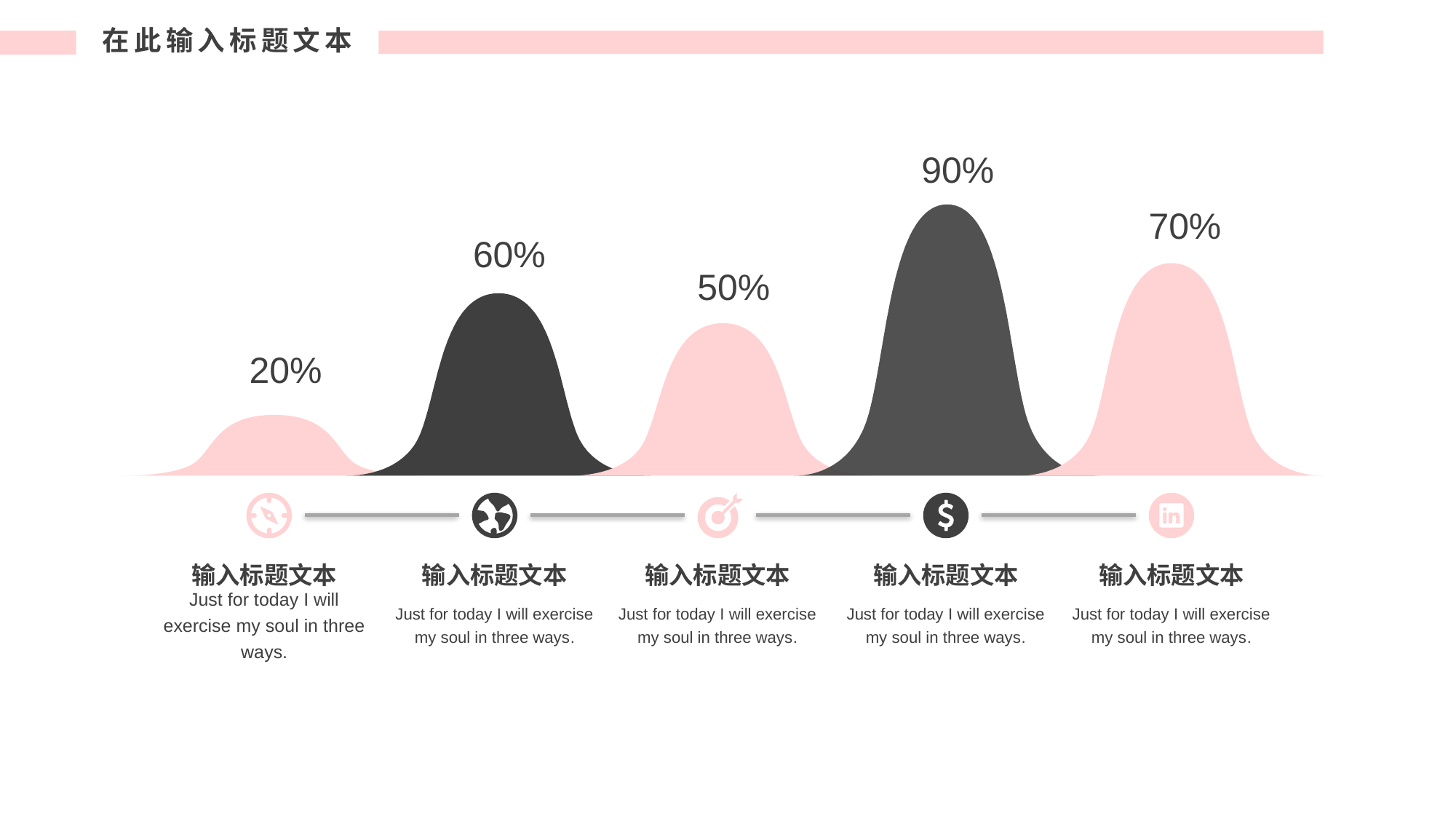

90%
70%

60%

50%

20%

输入标题文本
输入标题文本
输入标题文本
输入标题文本
输入标题文本
Just for today I will exercise my soul in three ways.
Just for today I will exercise my soul in three ways.
Just for today I will exercise my soul in three ways.
Just for today I will exercise my soul in three ways.
Just for today I will exercise my soul in three ways.